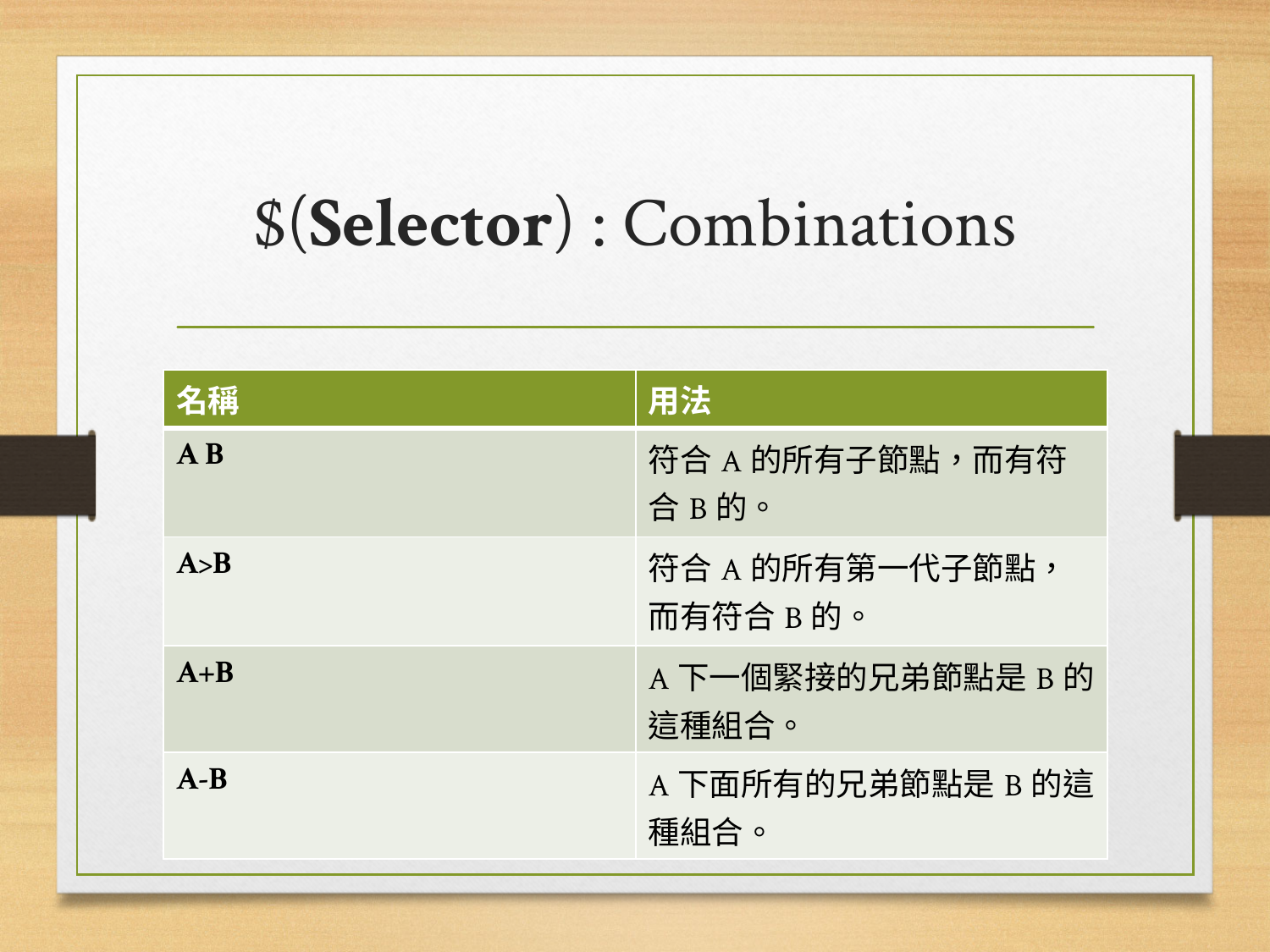

# $(Selector) : Combinations
| 名稱 | 用法 |
| --- | --- |
| A B | 符合A的所有子節點，而有符合B的。 |
| A>B | 符合A的所有第一代子節點，而有符合B的。 |
| A+B | A下一個緊接的兄弟節點是B的這種組合。 |
| A-B | A下面所有的兄弟節點是B的這種組合。 |